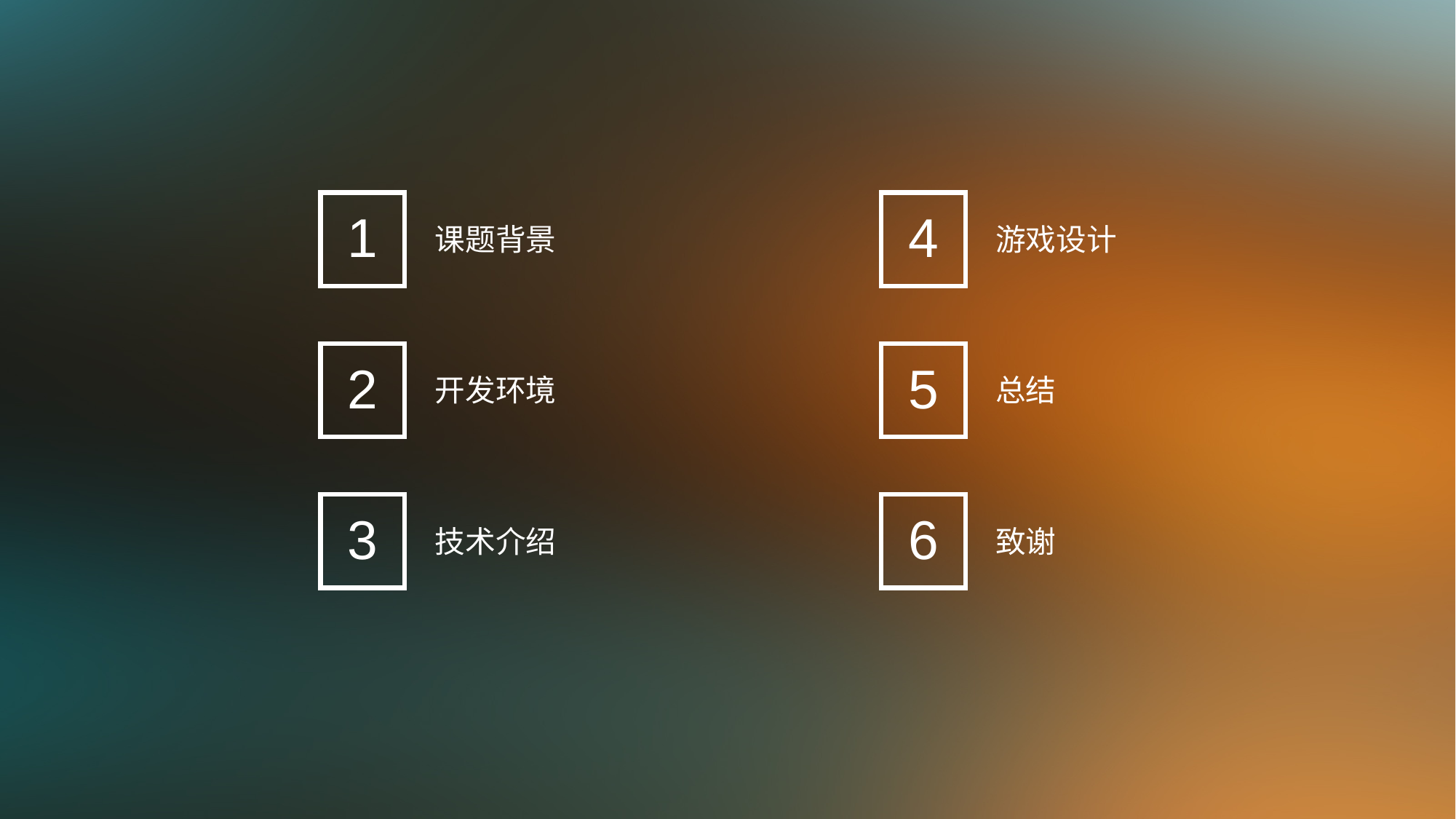

1
4
 课题背景
 游戏设计

2
5
 开发环境
 总结

3
6
 技术介绍
 致谢